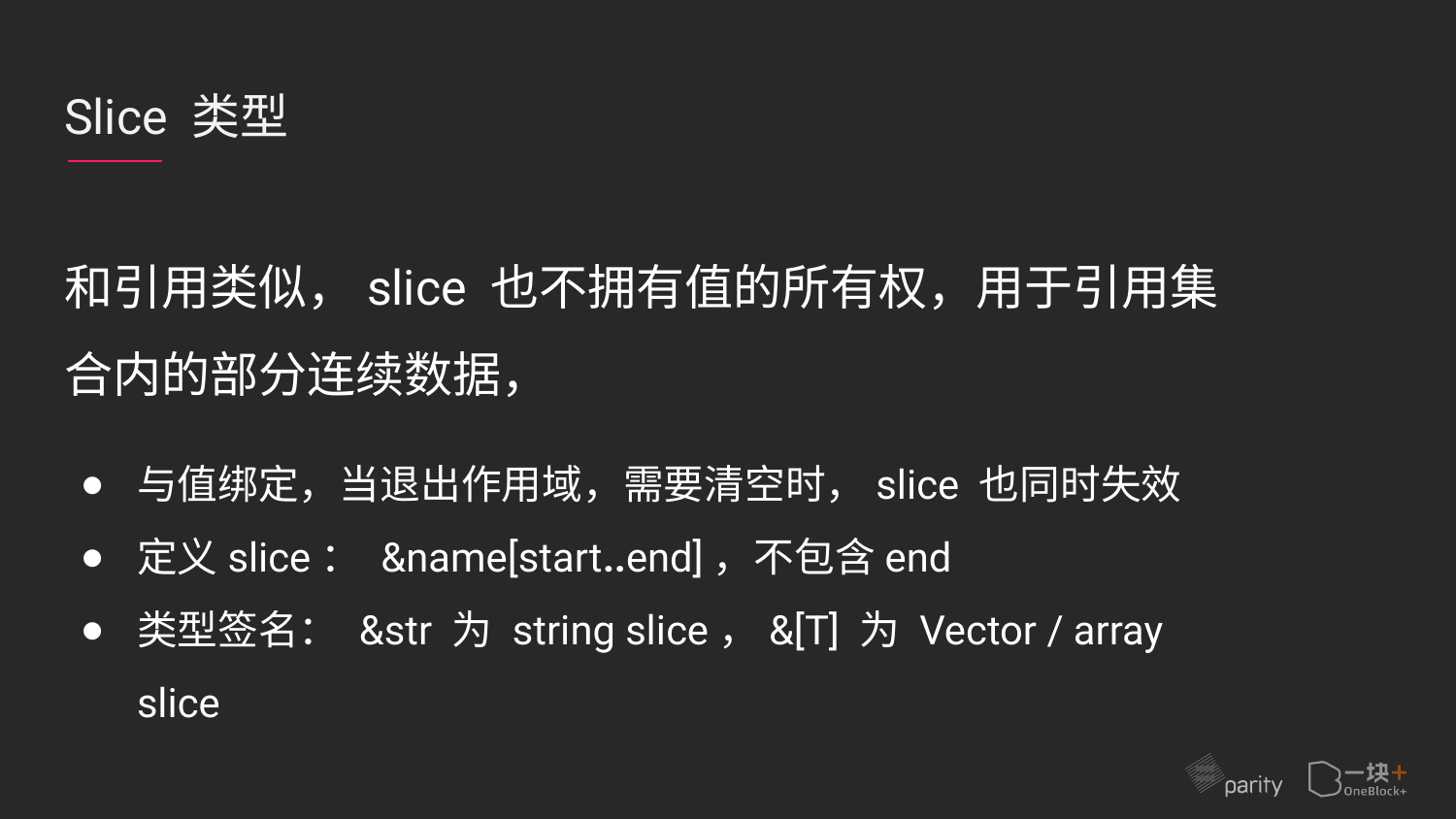

# Slice 类型
和引用类似，slice 也不拥有值的所有权，用于引用集合内的部分连续数据，
与值绑定，当退出作用域，需要清空时，slice 也同时失效
定义slice： &name[start..end]，不包含end
类型签名： &str 为 string slice，&[T] 为 Vector / array slice